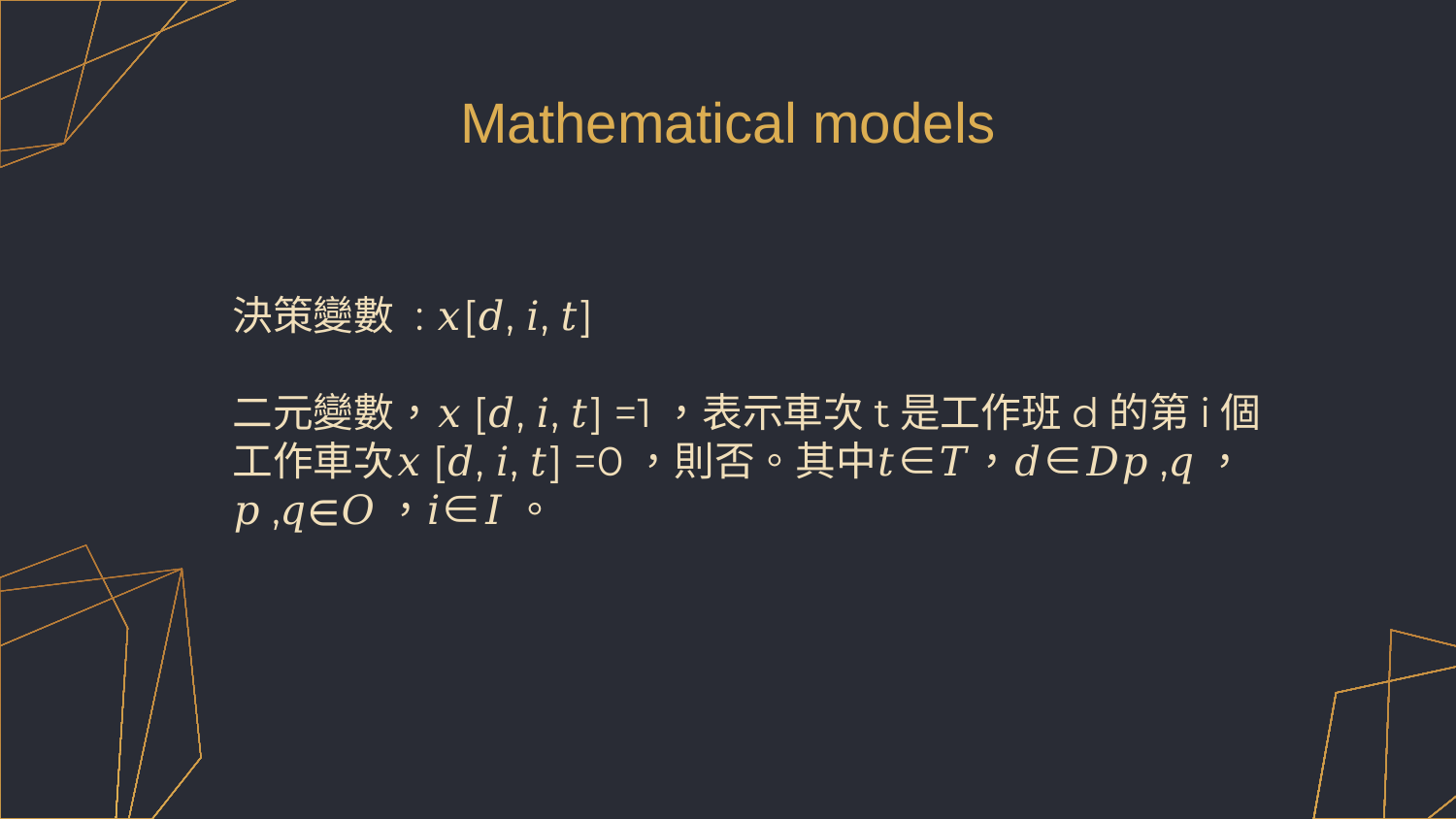

# Mathematical models
決策變數 : 𝑥[𝑑, 𝑖, 𝑡]

二元變數，𝑥[𝑑, 𝑖, 𝑡] =1，表示車次t是工作班d的第i個工作車次𝑥[𝑑, 𝑖, 𝑡] =0，則否。其中𝑡∈𝑇，𝑑∈𝐷𝑝,𝑞，𝑝,𝑞∈𝑂，𝑖∈𝐼 。